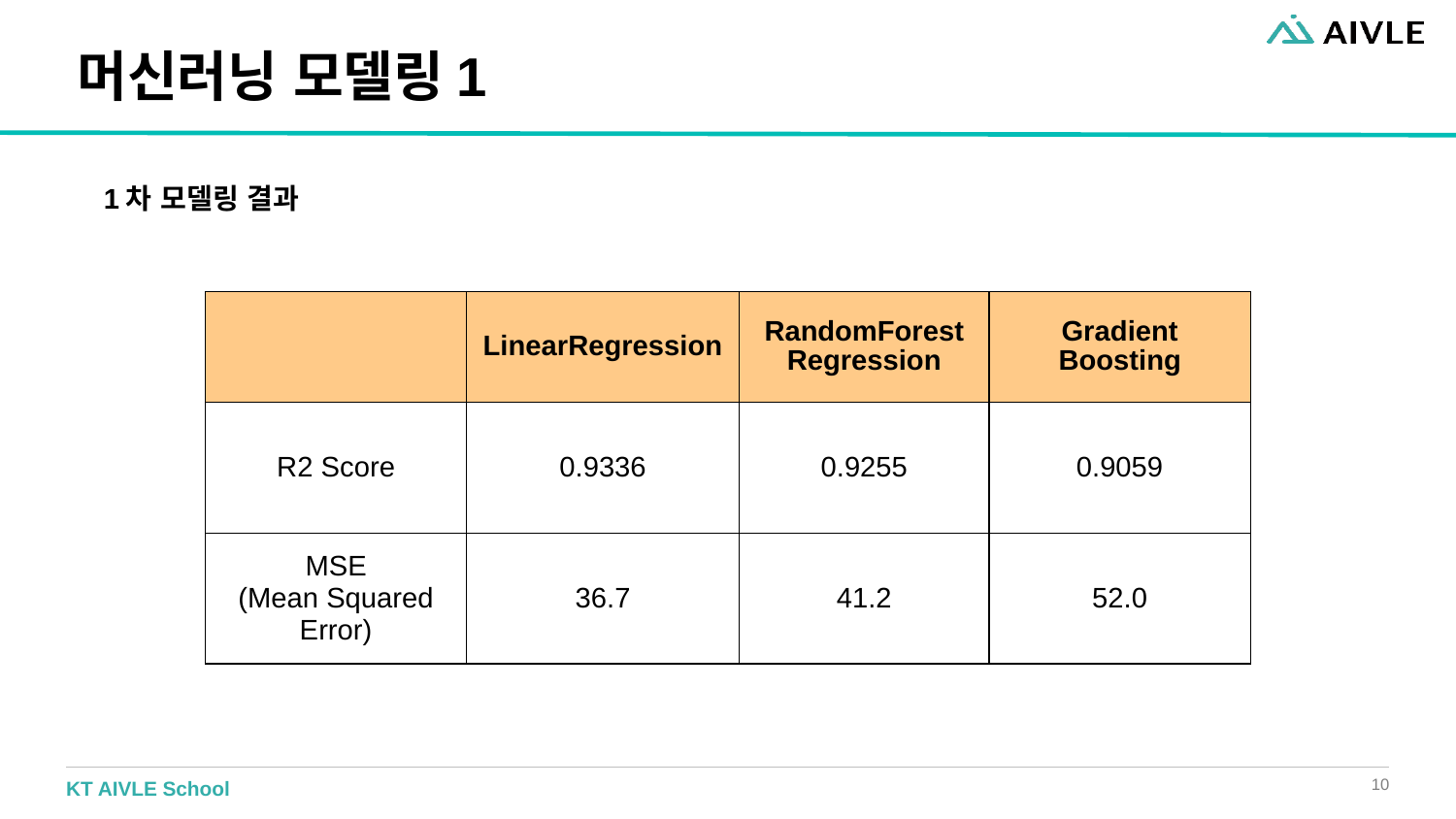

# 머신러닝 모델링1
1차 모델링 결과
|  | LinearRegression | RandomForest Regression | Gradient Boosting |
| --- | --- | --- | --- |
| R2 Score | 0.9336 | 0.9255 | 0.9059 |
| MSE (Mean Squared Error) | 36.7 | 41.2 | 52.0 |